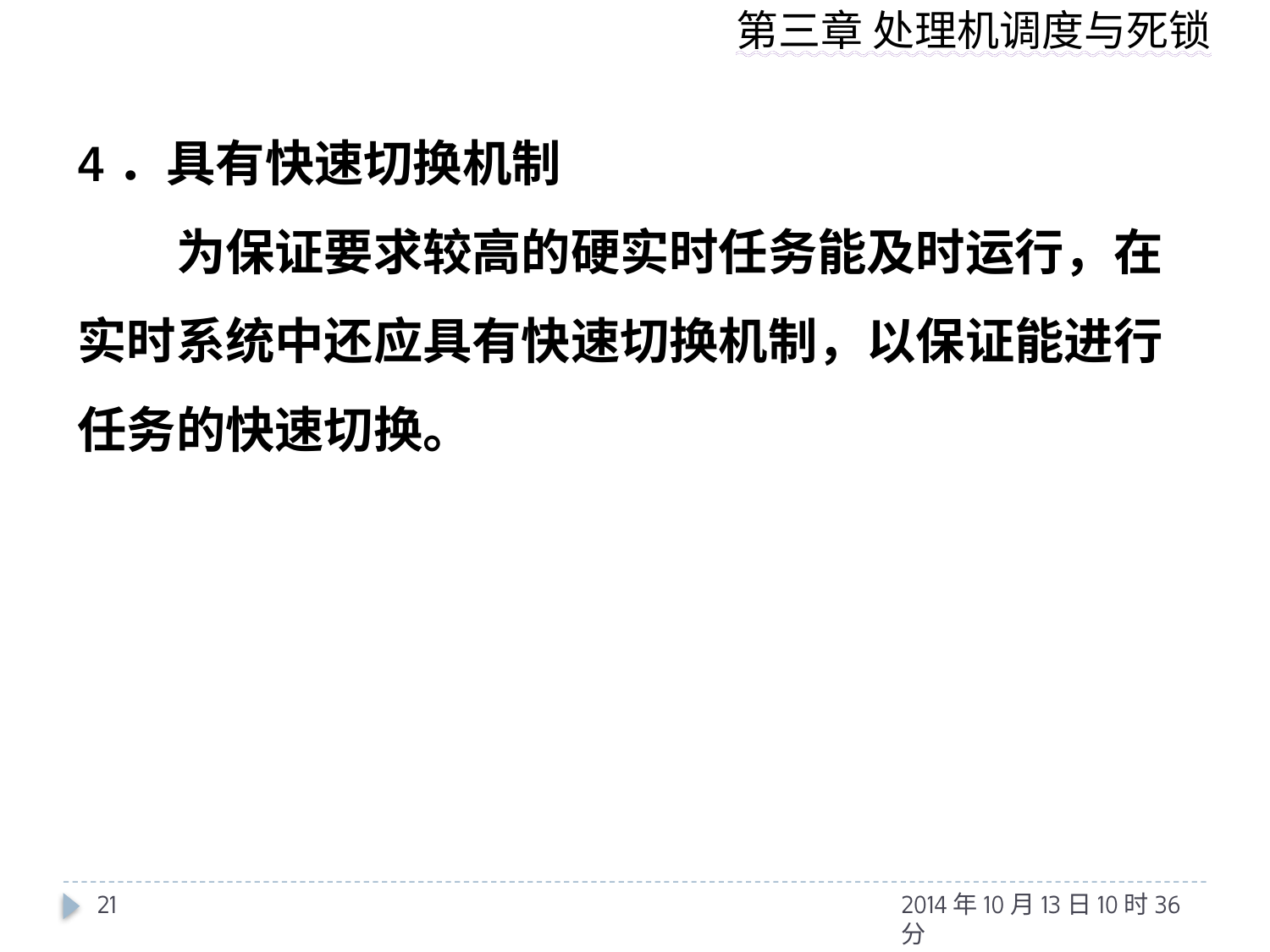

4．具有快速切换机制
　　为保证要求较高的硬实时任务能及时运行，在实时系统中还应具有快速切换机制，以保证能进行任务的快速切换。
21
2014年10月13日10时36分